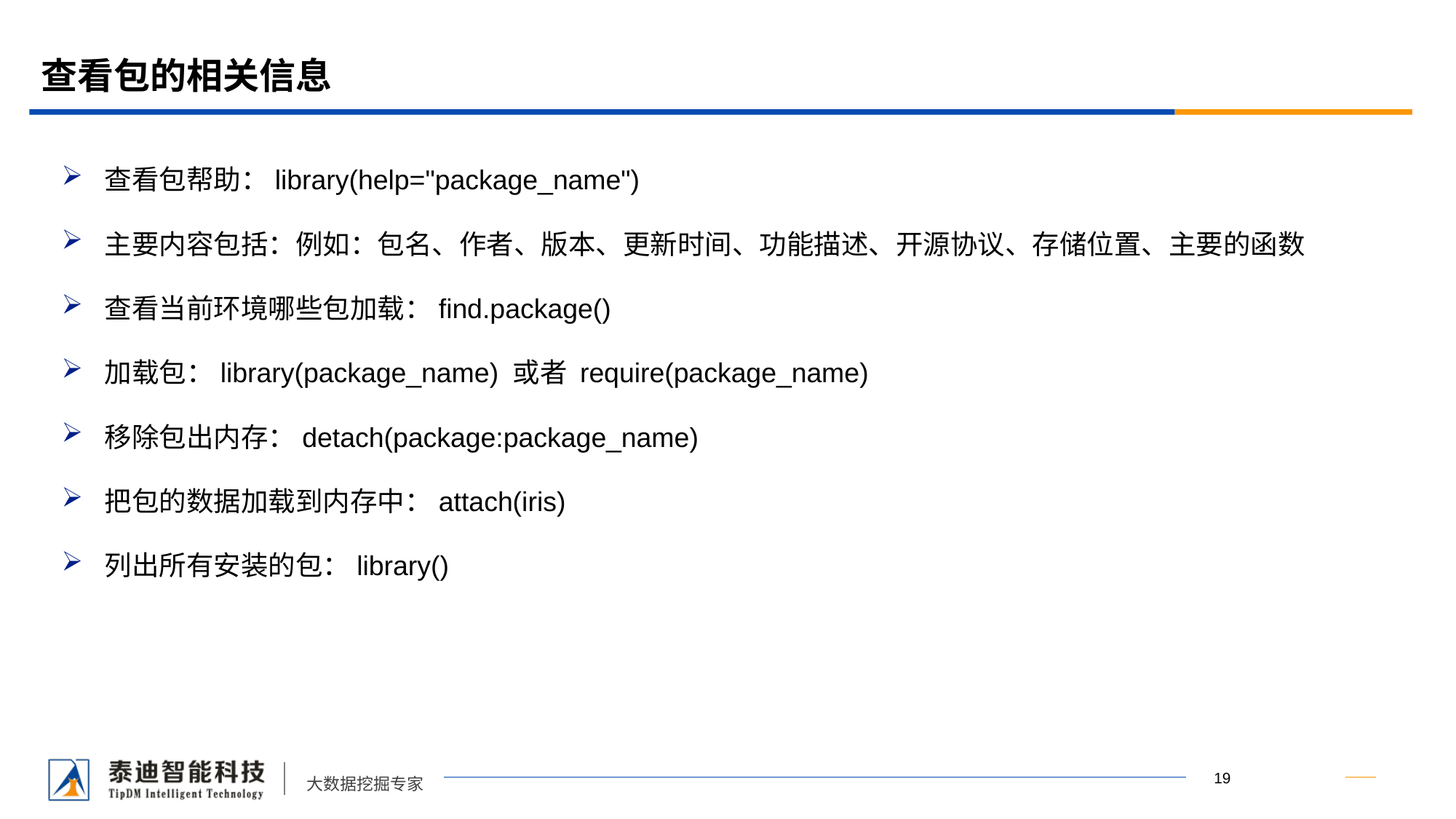

# 查看包的相关信息
查看包帮助：library(help="package_name")
主要内容包括：例如：包名、作者、版本、更新时间、功能描述、开源协议、存储位置、主要的函数
查看当前环境哪些包加载：find.package()
加载包：library(package_name) 或者 require(package_name)
移除包出内存：detach(package:package_name)
把包的数据加载到内存中：attach(iris)
列出所有安装的包：library()